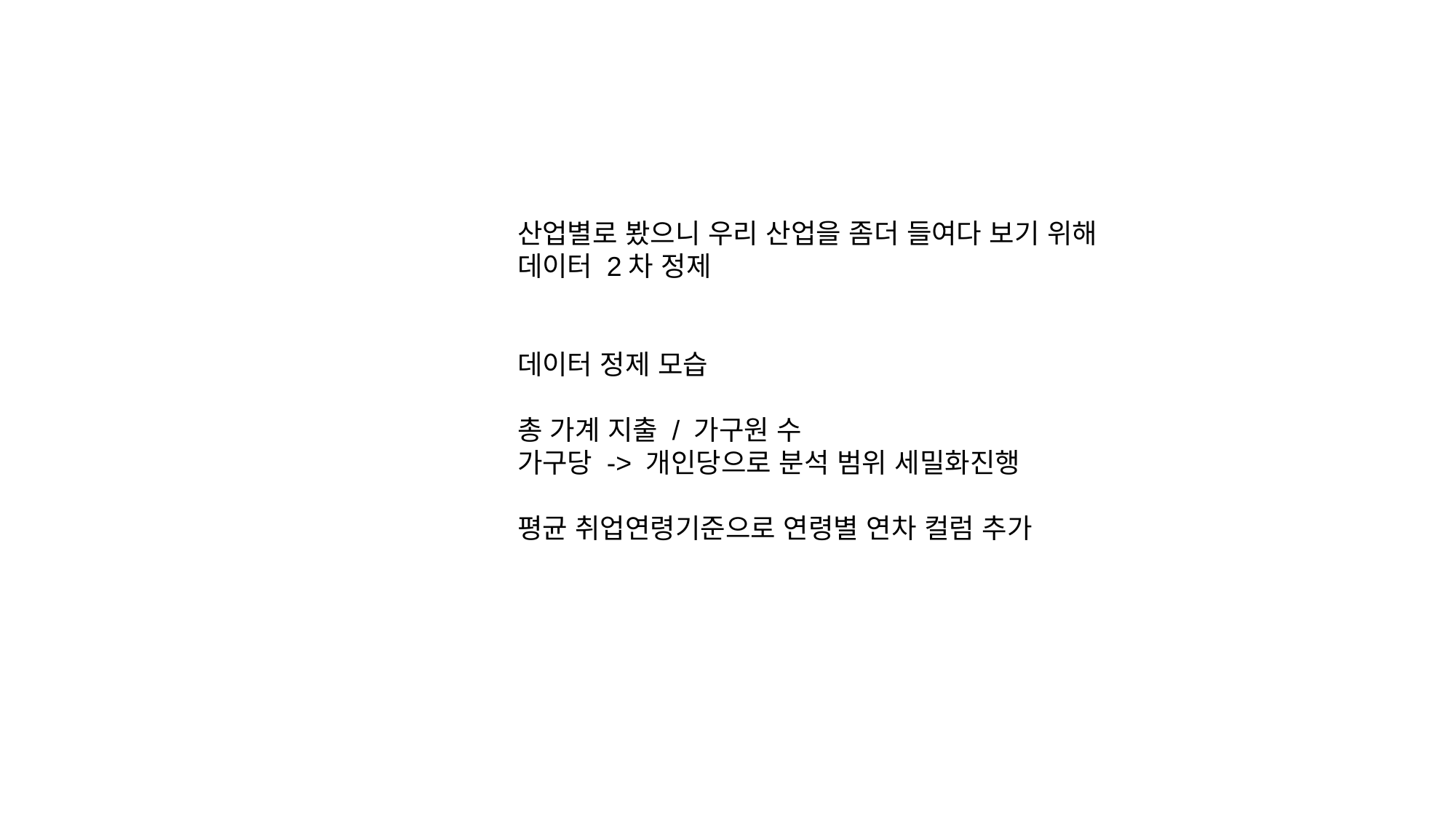

산업별로 봤으니 우리 산업을 좀더 들여다 보기 위해 데이터 2차 정제

데이터 정제 모습

총 가계 지출 / 가구원 수
가구당 -> 개인당으로 분석 범위 세밀화진행

평균 취업연령기준으로 연령별 연차 컬럼 추가